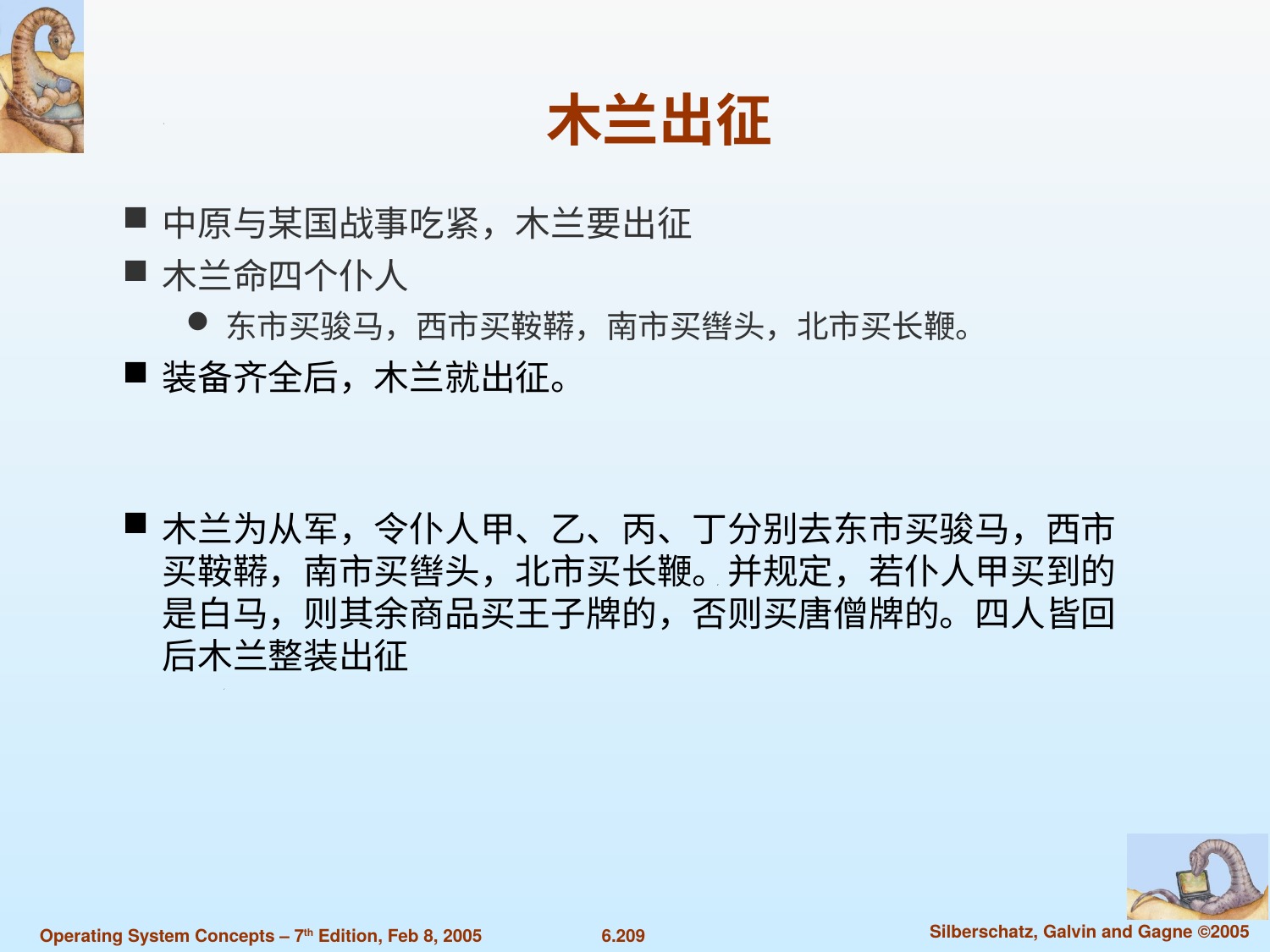

木兰出征
中原与某国战事吃紧，木兰要出征
木兰命四个仆人
东市买骏马，西市买鞍鞯，南市买辔头，北市买长鞭。
装备齐全后，木兰就出征。
木兰为从军，令仆人甲、乙、丙、丁分别去东市买骏马，西市买鞍鞯，南市买辔头，北市买长鞭。并规定，若仆人甲买到的是白马，则其余商品买王子牌的，否则买唐僧牌的。四人皆回后木兰整装出征